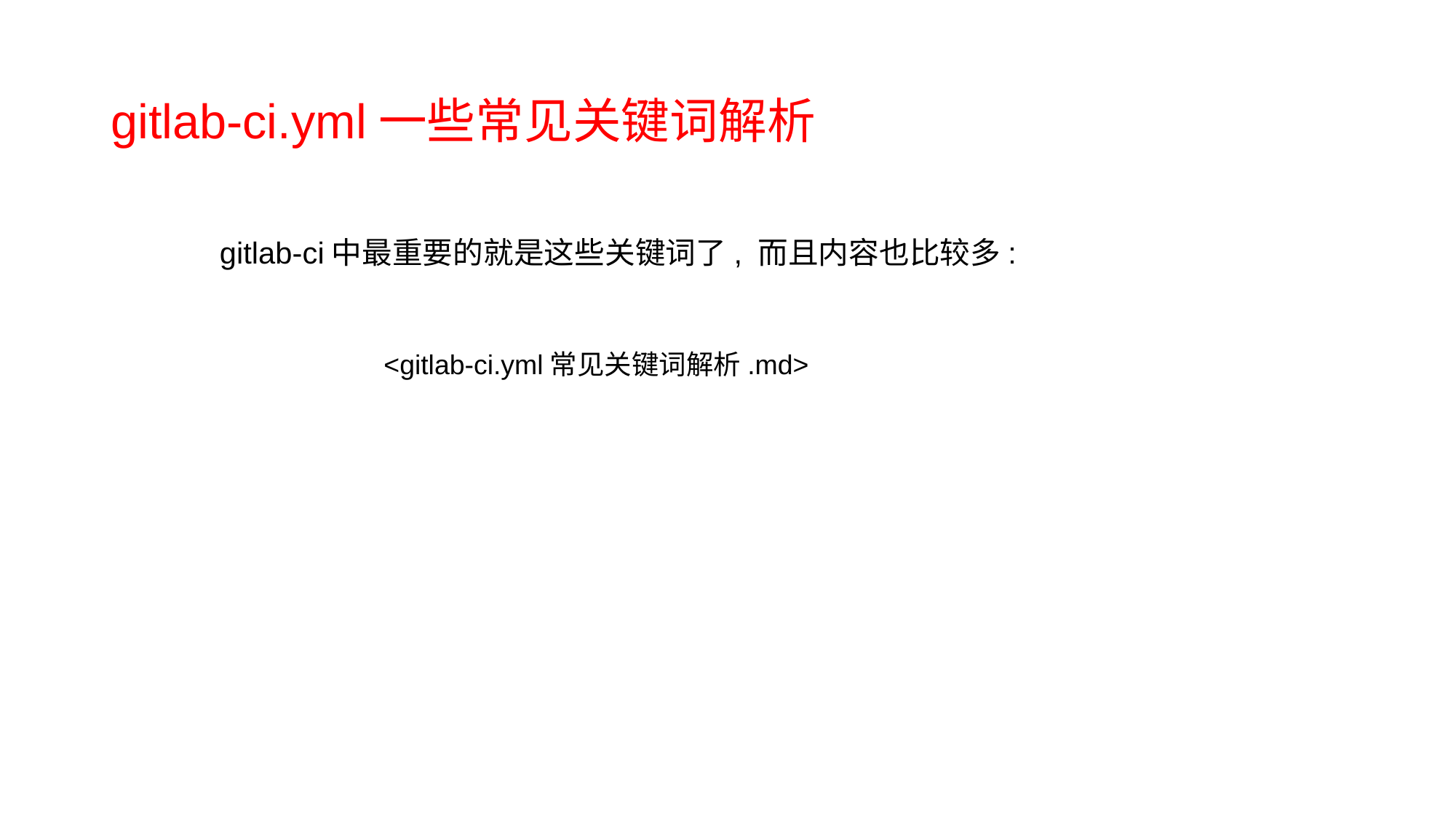

# gitlab-ci.yml一些常见关键词解析
gitlab-ci中最重要的就是这些关键词了, 而且内容也比较多:
<gitlab-ci.yml常见关键词解析.md>